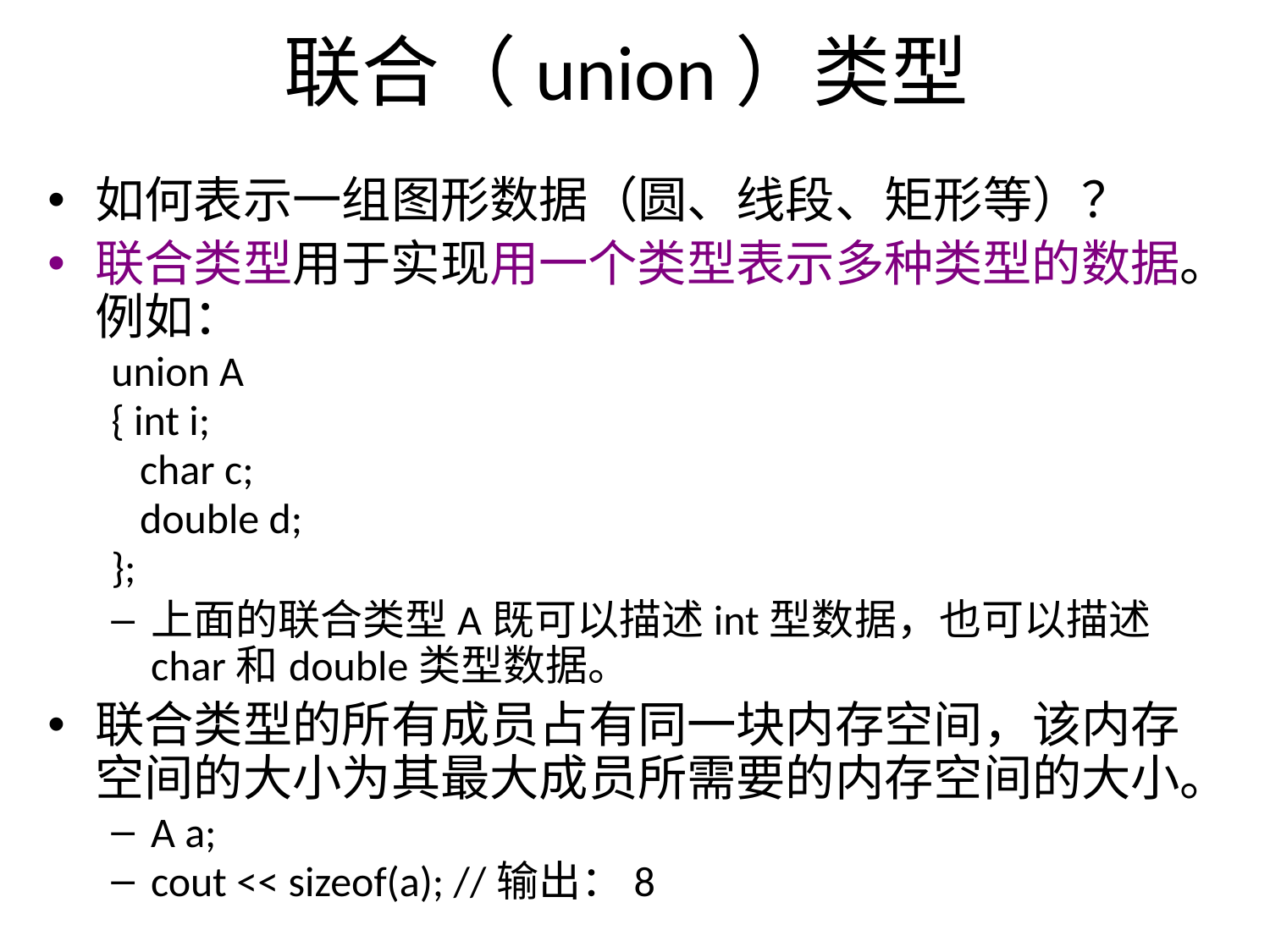

# 联合（union）类型
如何表示一组图形数据（圆、线段、矩形等）？
联合类型用于实现用一个类型表示多种类型的数据。例如：
union A
{ int i;
   char c;
   double d;
};
上面的联合类型A既可以描述int型数据，也可以描述char和double类型数据。
联合类型的所有成员占有同一块内存空间，该内存空间的大小为其最大成员所需要的内存空间的大小。
A a;
cout << sizeof(a); //输出：8